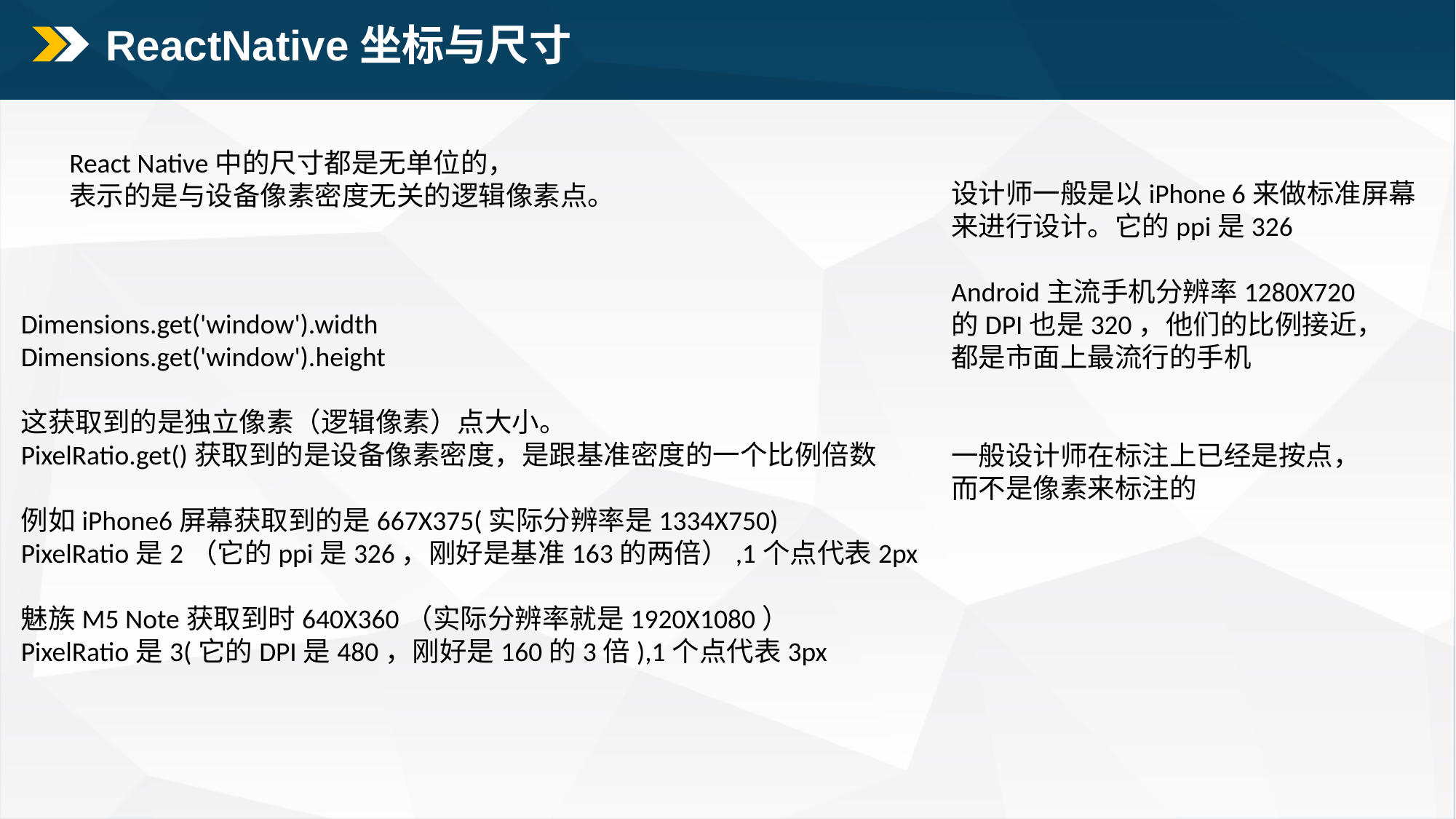

ReactNative坐标与尺寸

React Native中的尺寸都是无单位的，
表示的是与设备像素密度无关的逻辑像素点。
设计师一般是以iPhone 6来做标准屏幕
来进行设计。它的ppi是326

Android主流手机分辨率1280X720
的DPI也是320，他们的比例接近，
都是市面上最流行的手机

一般设计师在标注上已经是按点，
而不是像素来标注的

Dimensions.get('window').width
Dimensions.get('window').height

这获取到的是独立像素（逻辑像素）点大小。
PixelRatio.get()获取到的是设备像素密度，是跟基准密度的一个比例倍数

例如iPhone6屏幕获取到的是667X375(实际分辨率是1334X750)
PixelRatio是2（它的ppi是326，刚好是基准163的两倍）,1个点代表2px

魅族M5 Note获取到时640X360（实际分辨率就是1920X1080）
PixelRatio是3(它的DPI是480，刚好是160的3倍),1个点代表3px